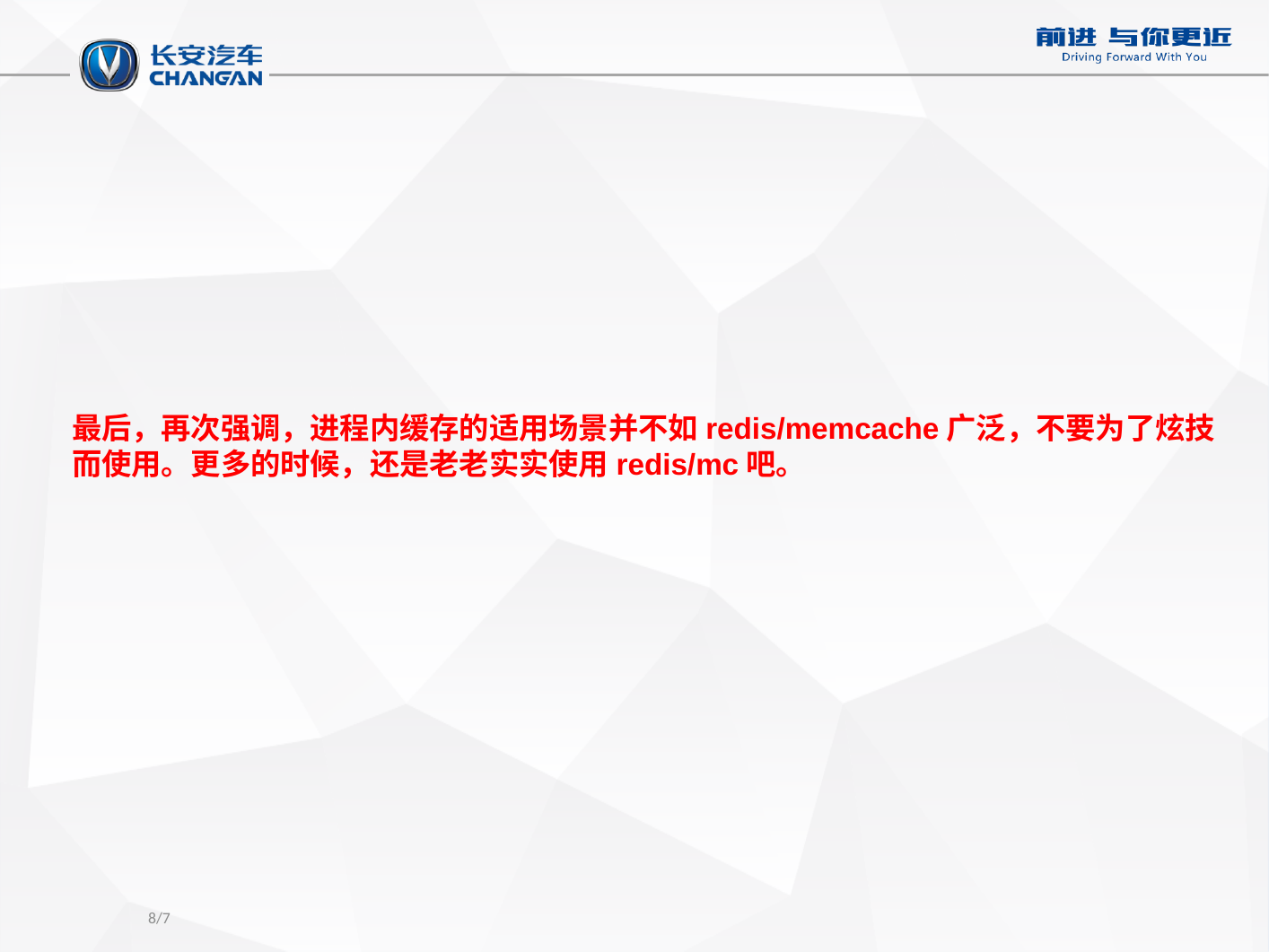

最后，再次强调，进程内缓存的适用场景并不如redis/memcache广泛，不要为了炫技而使用。更多的时候，还是老老实实使用redis/mc吧。
8/7